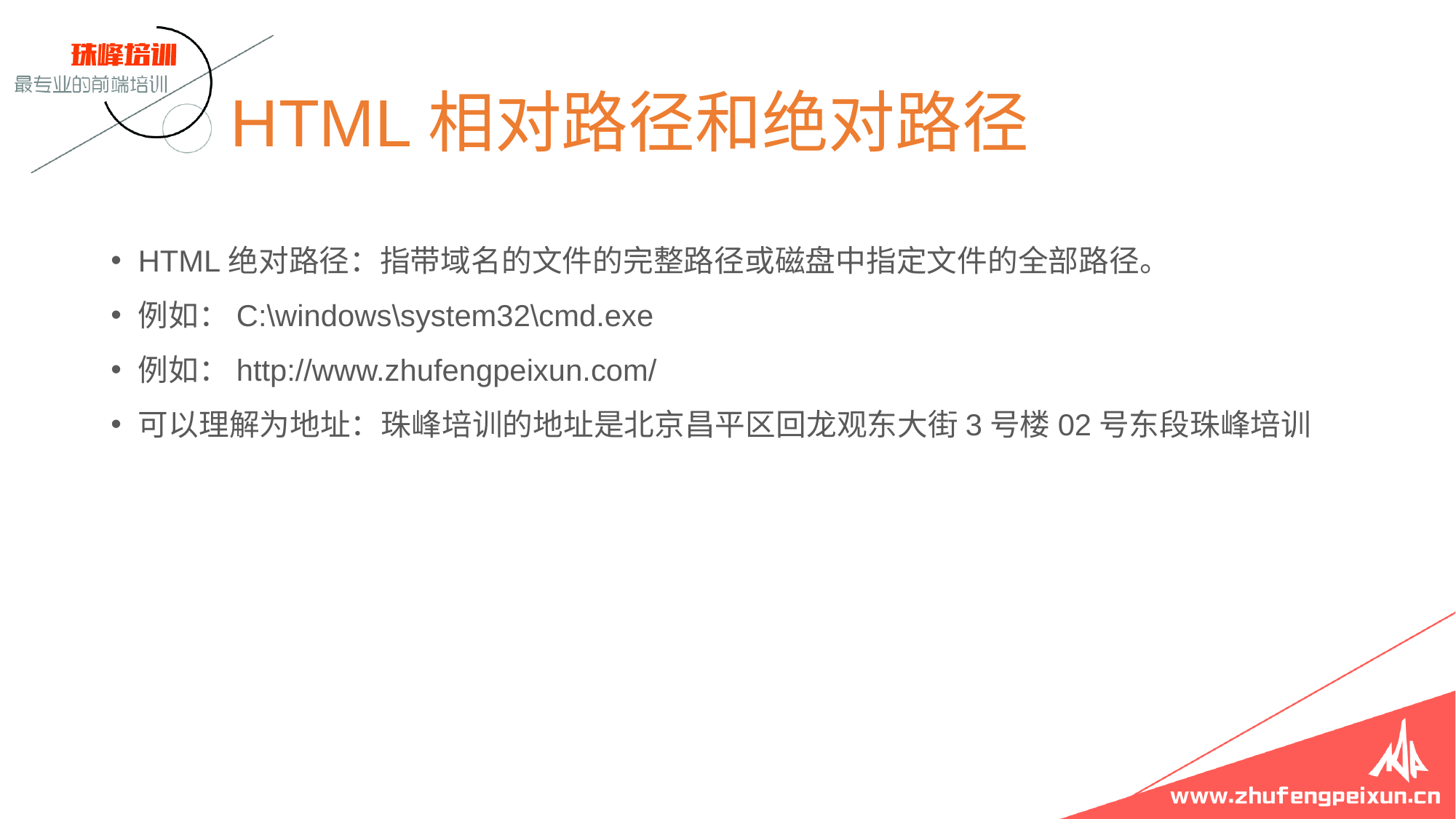

# HTML相对路径和绝对路径
HTML绝对路径：指带域名的文件的完整路径或磁盘中指定文件的全部路径。
例如：C:\windows\system32\cmd.exe
例如：http://www.zhufengpeixun.com/
可以理解为地址：珠峰培训的地址是北京昌平区回龙观东大街3号楼02号东段珠峰培训